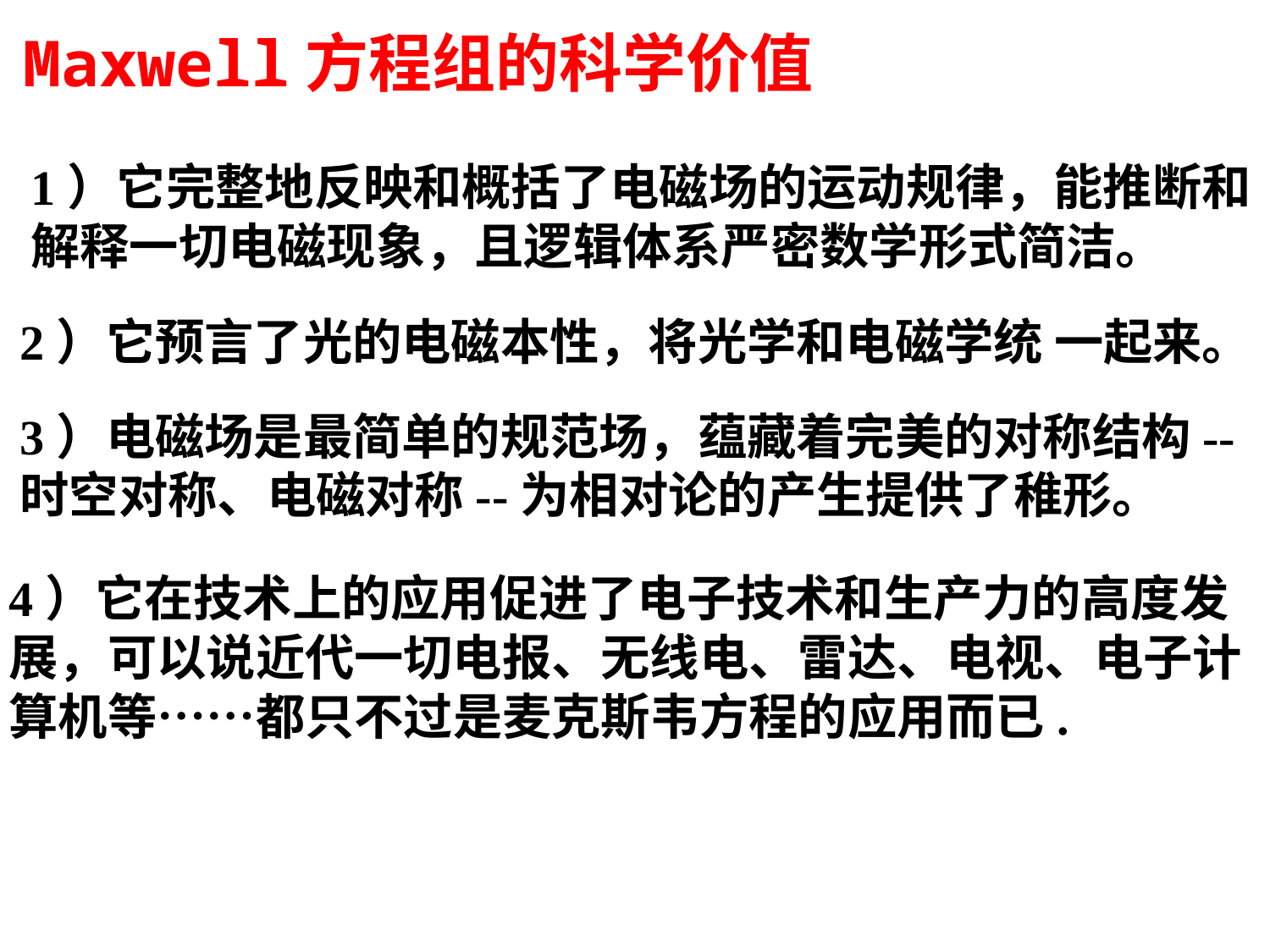

Maxwell方程组的科学价值
1）它完整地反映和概括了电磁场的运动规律，能推断和解释一切电磁现象，且逻辑体系严密数学形式简洁。
2）它预言了光的电磁本性，将光学和电磁学统 一起来。
3）电磁场是最简单的规范场，蕴藏着完美的对称结构--时空对称、电磁对称--为相对论的产生提供了稚形。
4）它在技术上的应用促进了电子技术和生产力的高度发展，可以说近代一切电报、无线电、雷达、电视、电子计算机等……都只不过是麦克斯韦方程的应用而已.